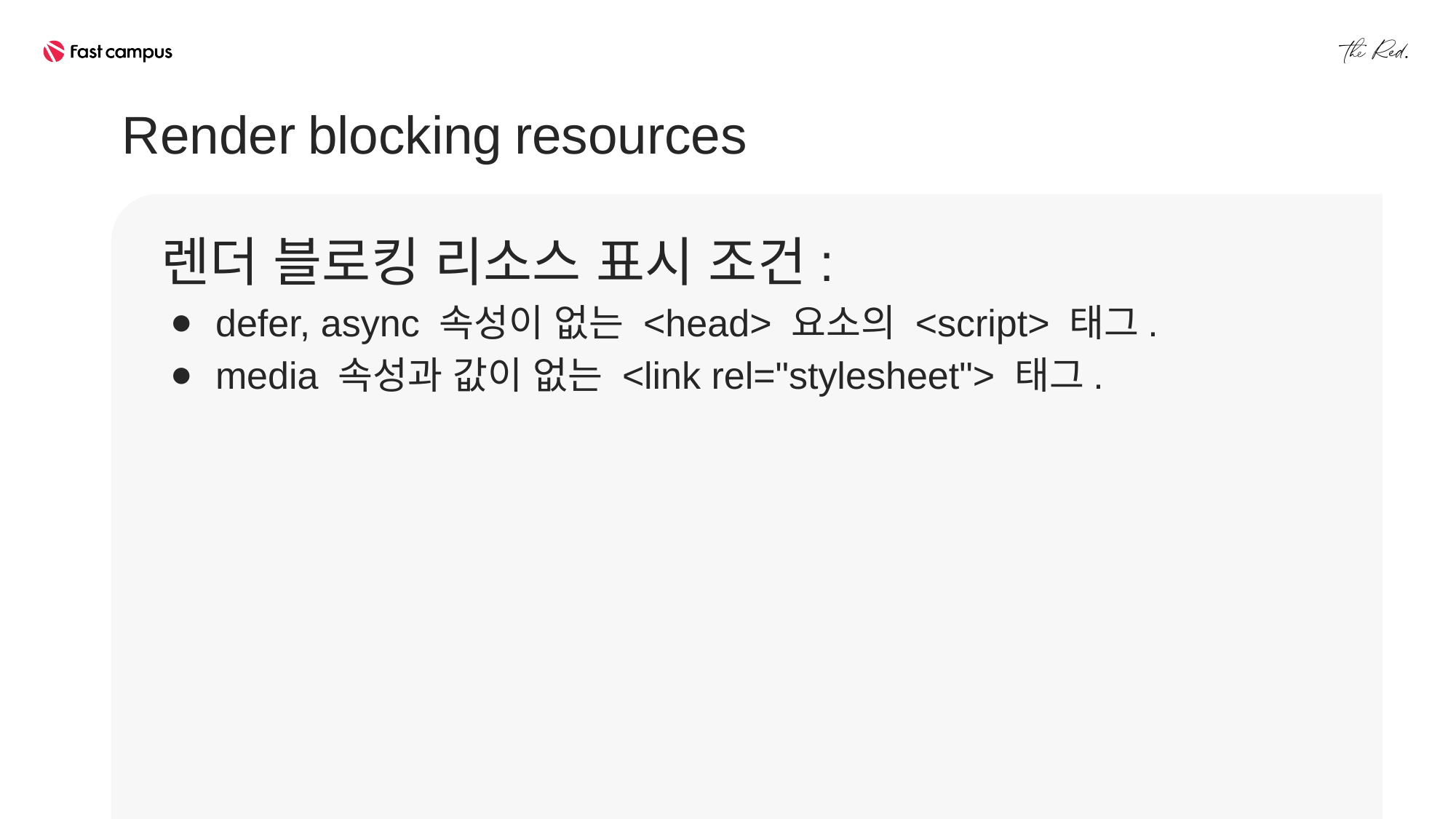

Render blocking resources
렌더 블로킹 리소스 표시 조건:
defer, async 속성이 없는 <head> 요소의 <script> 태그.
media 속성과 값이 없는 <link rel="stylesheet"> 태그.